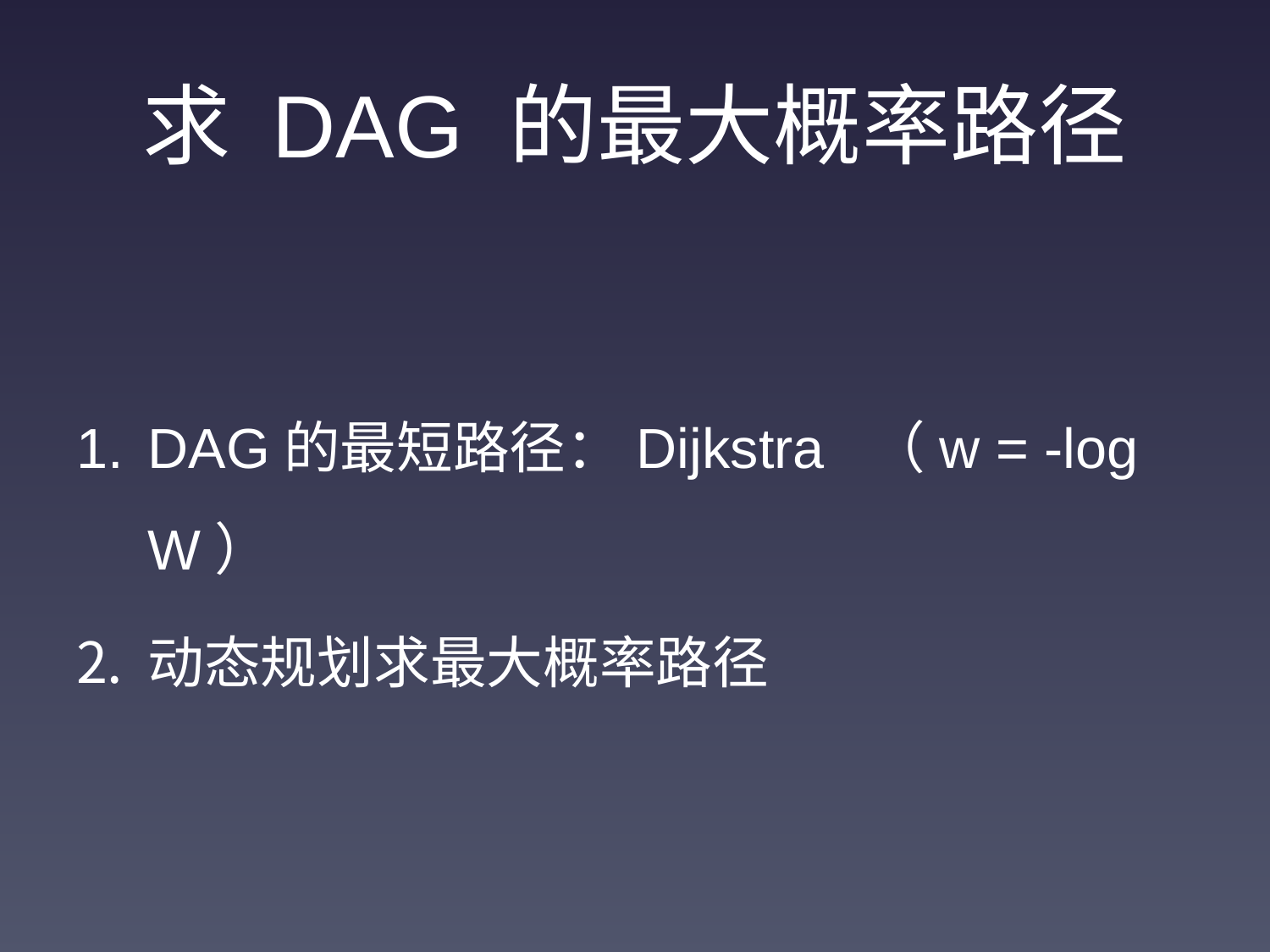

# 求 DAG 的最大概率路径
DAG的最短路径：Dijkstra  （w = -log W）
动态规划求最大概率路径